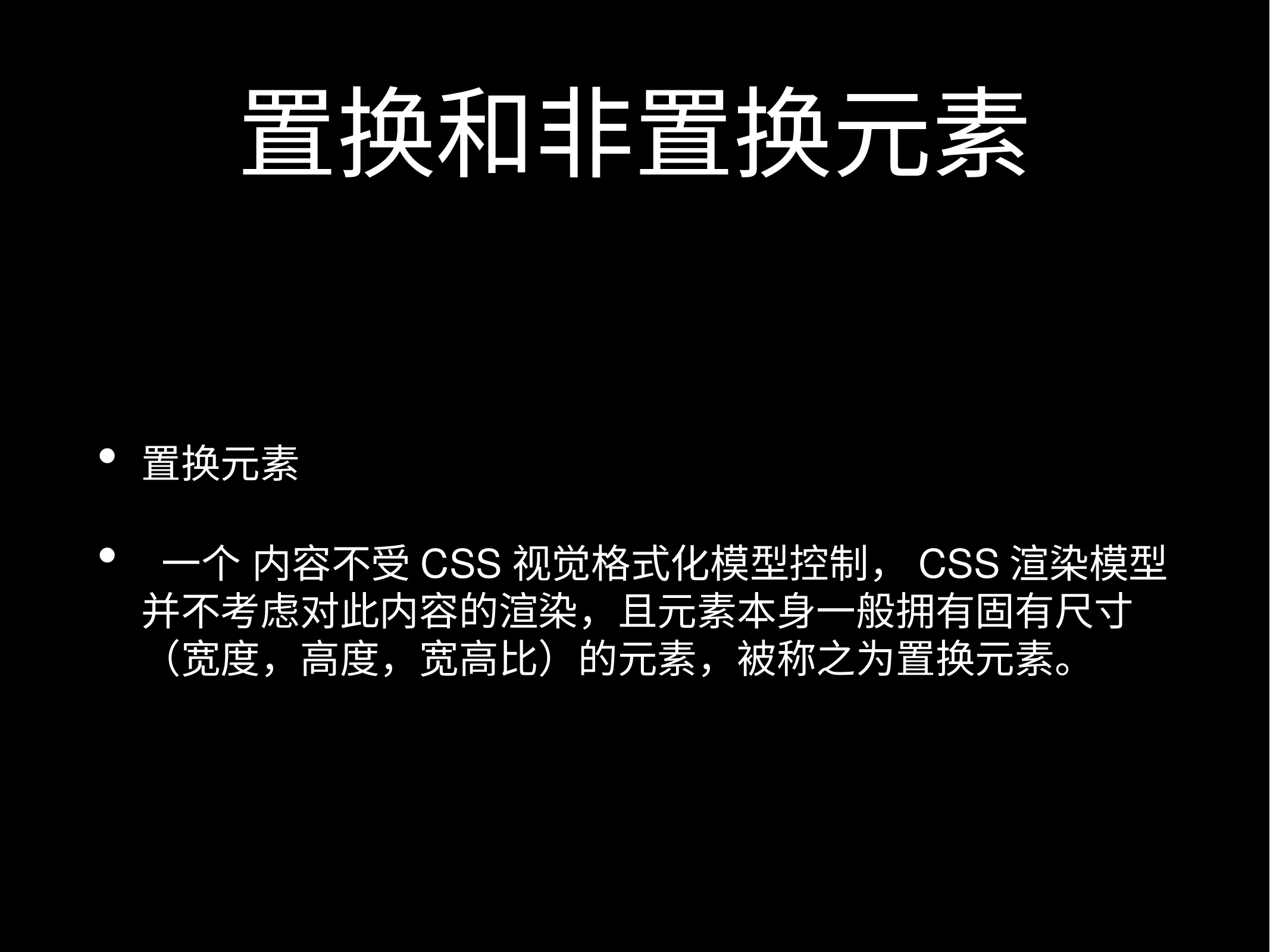

# 置换和非置换元素
置换元素
 一个 内容不受CSS视觉格式化模型控制，CSS渲染模型并不考虑对此内容的渲染，且元素本身一般拥有固有尺寸（宽度，高度，宽高比）的元素，被称之为置换元素。